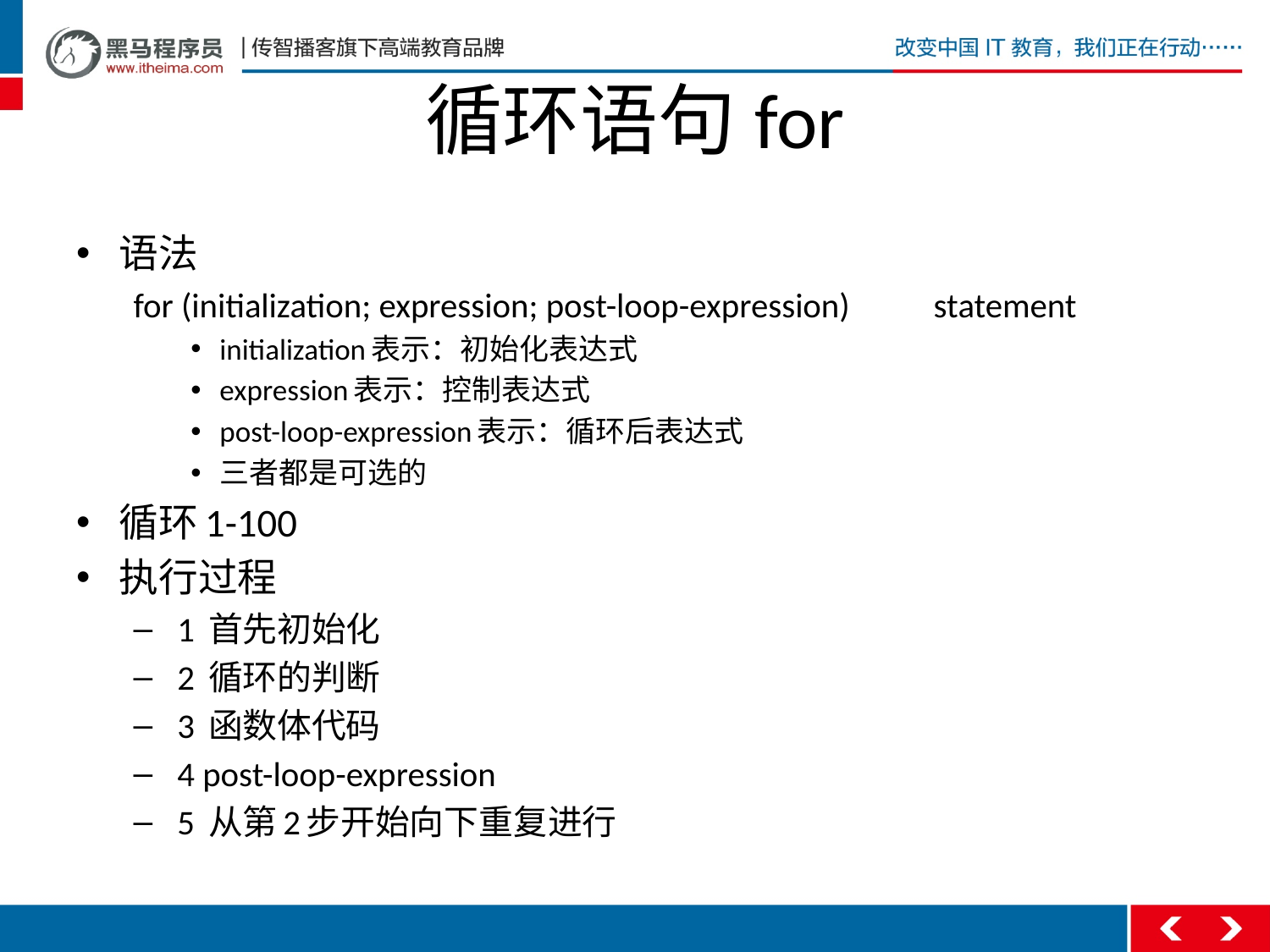

# 循环语句for
语法
for (initialization; expression; post-loop-expression) 	statement
initialization表示：初始化表达式
expression表示：控制表达式
post-loop-expression表示：循环后表达式
三者都是可选的
循环1-100
执行过程
 1 首先初始化
 2 循环的判断
 3 函数体代码
 4 post-loop-expression
 5 从第2步开始向下重复进行